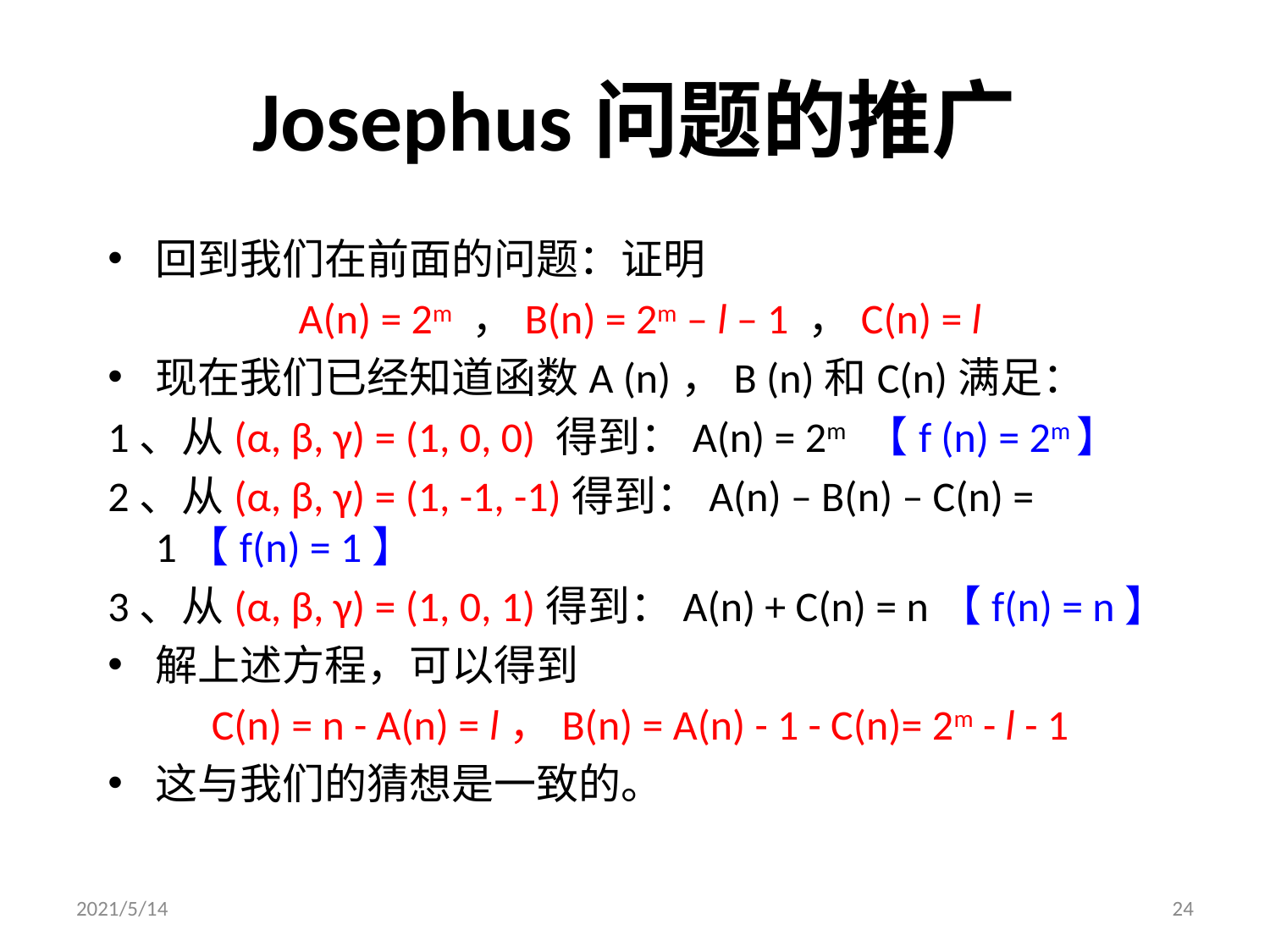

# Josephus问题的推广
回到我们在前面的问题：证明
A(n) = 2m ，B(n) = 2m – l – 1 ，C(n) = l
现在我们已经知道函数A (n)，B (n)和C(n)满足：
1、从(α, β, γ) = (1, 0, 0) 得到：A(n) = 2m 【f (n) = 2m】
2、从(α, β, γ) = (1, -1, -1)得到：A(n) – B(n) – C(n) = 1【f(n) = 1】
3、从(α, β, γ) = (1, 0, 1)得到：A(n) + C(n) = n【f(n) = n】
解上述方程，可以得到
C(n) = n - A(n) = l，B(n) = A(n) - 1 - C(n)= 2m - l - 1
这与我们的猜想是一致的。
2021/5/14
24